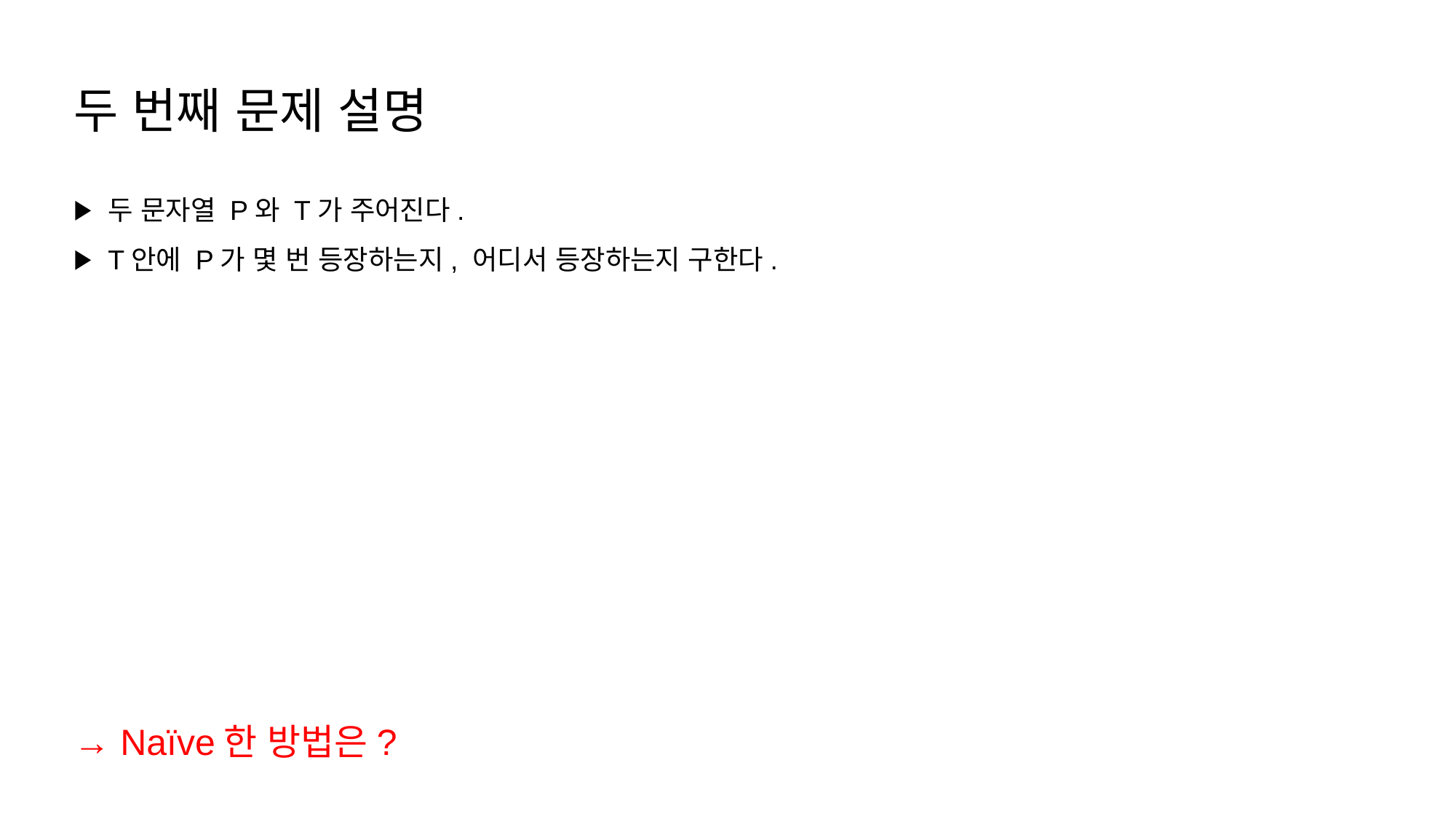

두 번째 문제 설명
두 문자열 P와 T가 주어진다.
T안에 P가 몇 번 등장하는지, 어디서 등장하는지 구한다.
→ Naïve한 방법은?